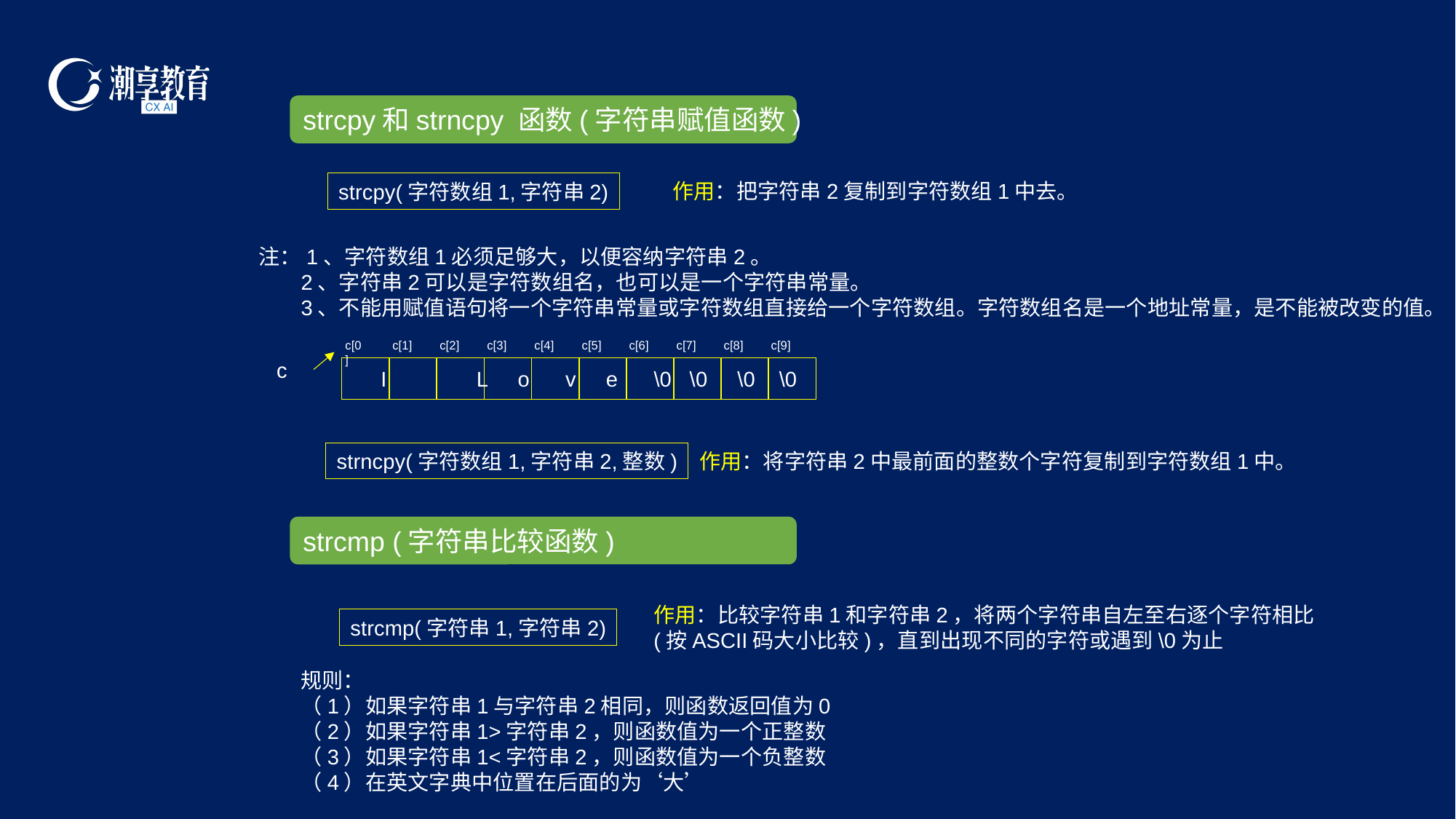

strcpy和strncpy 函数(字符串赋值函数)
作用：把字符串2复制到字符数组1中去。
strcpy(字符数组1,字符串2)
注：1、字符数组1必须足够大，以便容纳字符串2。
       2、字符串2可以是字符数组名，也可以是一个字符串常量。
       3、不能用赋值语句将一个字符串常量或字符数组直接给一个字符数组。字符数组名是一个地址常量，是不能被改变的值。
c[0]
c[1]
c[2]
c[3]
c[4]
c[5]
c[6]
c[7]
c[8]
c[9]
c

I               L     o      v     e      \0   \0     \0    \0
作用：将字符串2中最前面的整数个字符复制到字符数组1中。
strncpy(字符数组1,字符串2,整数)
strcmp (字符串比较函数)
作用：比较字符串1和字符串2，将两个字符串自左至右逐个字符相比(按ASCII码大小比较)，直到出现不同的字符或遇到\0为止
strcmp(字符串1,字符串2)
规则：
（1）如果字符串1与字符串2相同，则函数返回值为0
（2）如果字符串1>字符串2，则函数值为一个正整数
（3）如果字符串1<字符串2，则函数值为一个负整数
（4）在英文字典中位置在后面的为‘大’